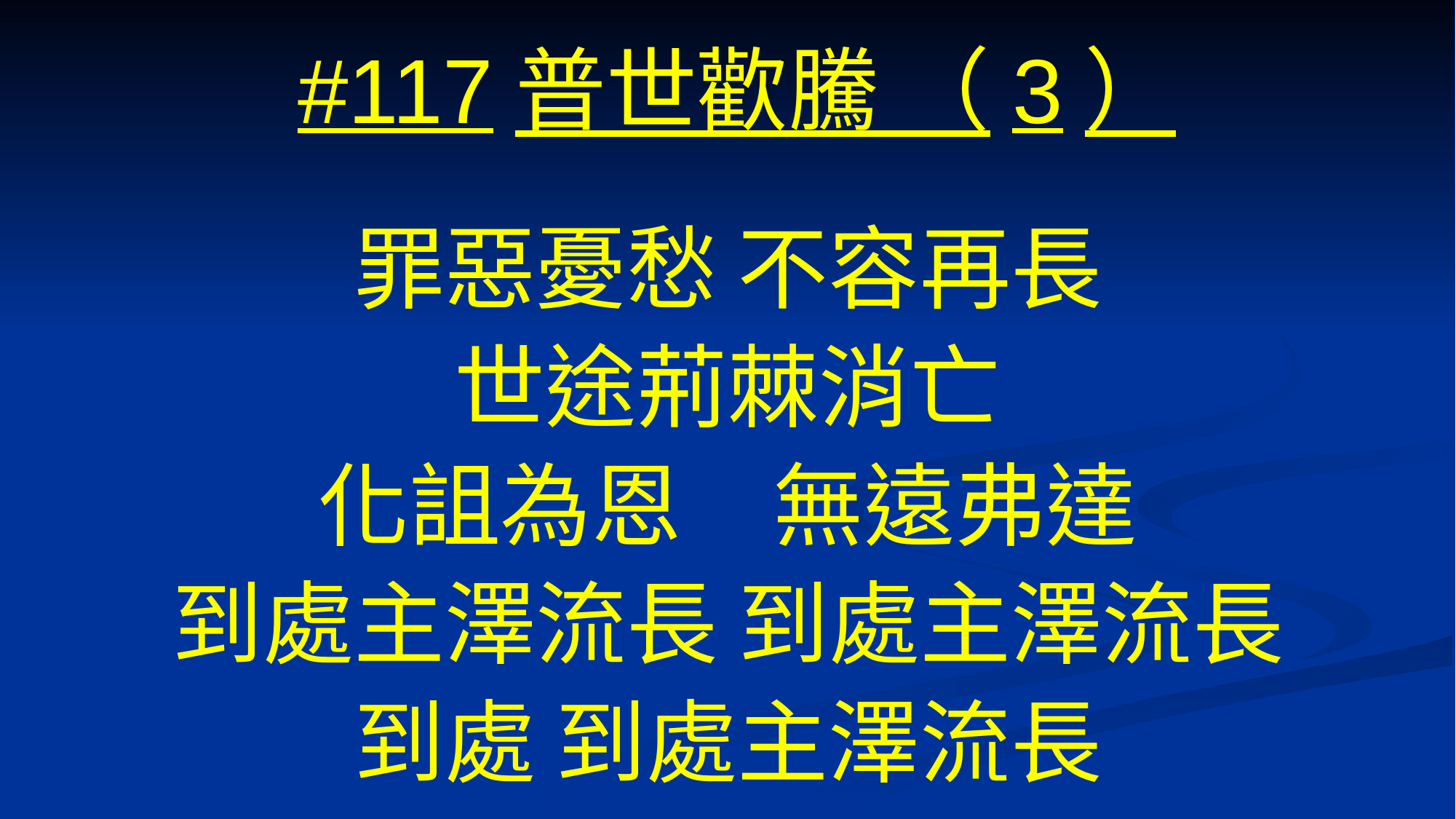

# #117普世歡騰 （3）
罪惡憂愁 不容再長
世途荊棘消亡
化詛為恩　無遠弗達
到處主澤流長 到處主澤流長
到處 到處主澤流長